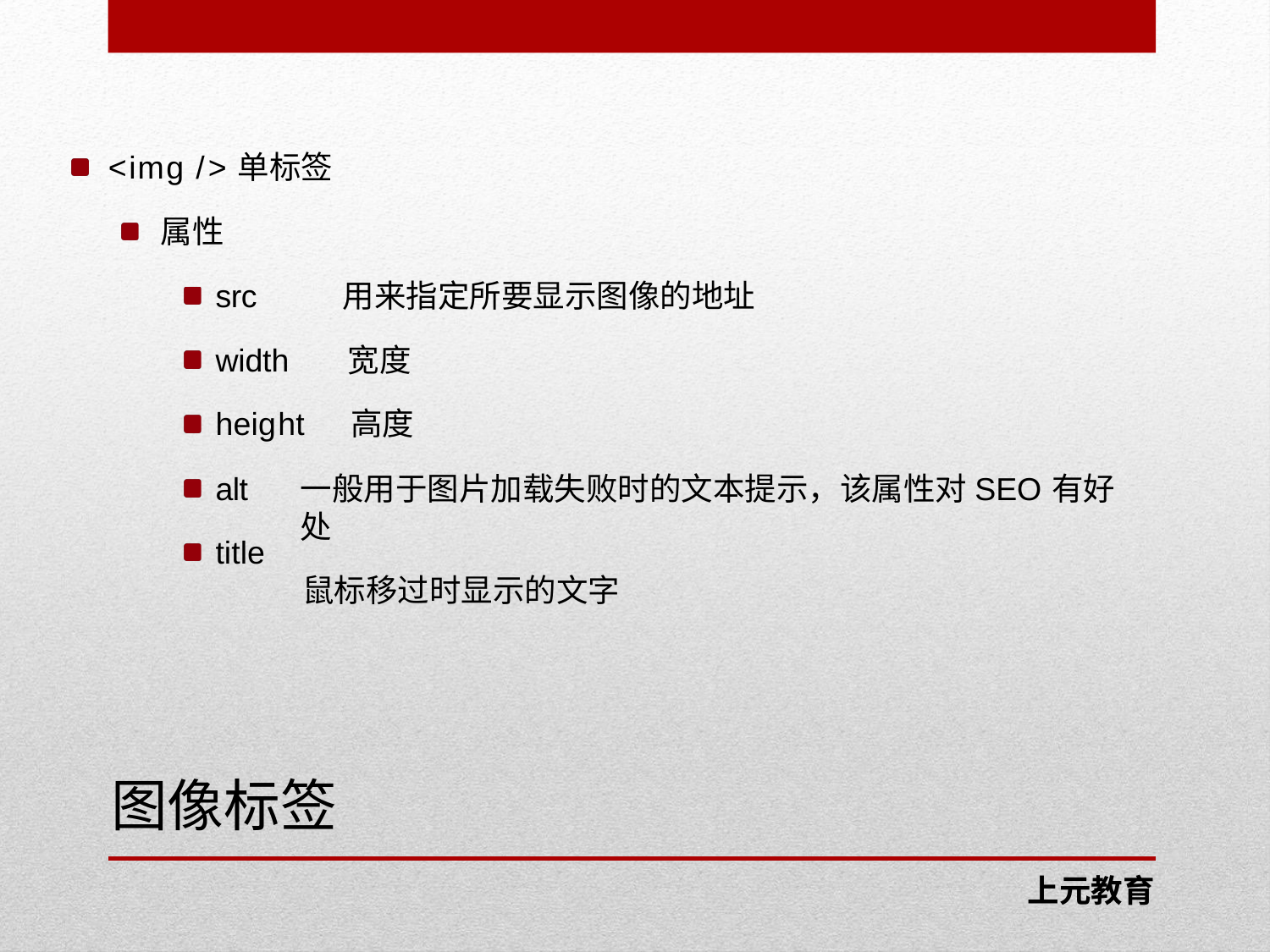

# <img />单标签
属性

src
width  height
用来指定所要显示图像的地址
宽度 高度

alt
title
一般用于图片加载失败时的文本提示，该属性对SEO有好处
鼠标移过时显示的文字

图像标签

             上元教育